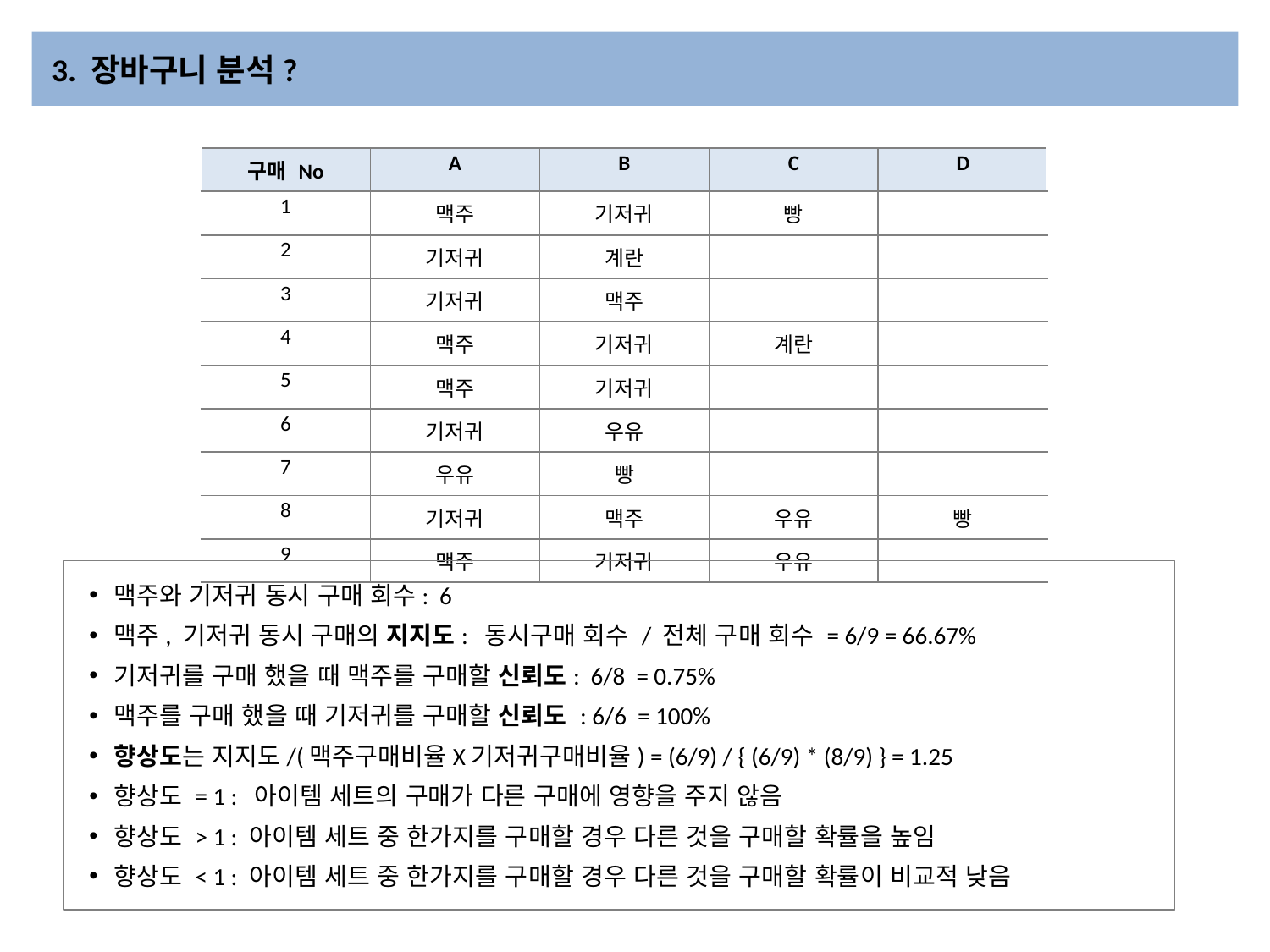

# 3. 장바구니 분석?
| 구매 No | A | B | C | D |
| --- | --- | --- | --- | --- |
| 1 | 맥주 | 기저귀 | 빵 |  |
| 2 | 기저귀 | 계란 |  |  |
| 3 | 기저귀 | 맥주 |  |  |
| 4 | 맥주 | 기저귀 | 계란 |  |
| 5 | 맥주 | 기저귀 |  |  |
| 6 | 기저귀 | 우유 |  |  |
| 7 | 우유 | 빵 |  |  |
| 8 | 기저귀 | 맥주 | 우유 | 빵 |
| 9 | 맥주 | 기저귀 | 우유 |  |
맥주와 기저귀 동시 구매 회수:  6
맥주, 기저귀 동시 구매의 지지도:  동시구매 회수 / 전체 구매 회수 = 6/9 = 66.67%
기저귀를 구매 했을 때 맥주를 구매할 신뢰도:  6/8  = 0.75%
맥주를 구매 했을 때 기저귀를 구매할 신뢰도 : 6/6  = 100%
향상도는 지지도/(맥주구매비율X기저귀구매비율) = (6/9) / { (6/9) * (8/9) } = 1.25
향상도 = 1 :  아이템 세트의 구매가 다른 구매에 영향을 주지 않음
향상도 > 1 : 아이템 세트 중 한가지를 구매할 경우 다른 것을 구매할 확률을 높임
향상도 < 1 : 아이템 세트 중 한가지를 구매할 경우 다른 것을 구매할 확률이 비교적 낮음